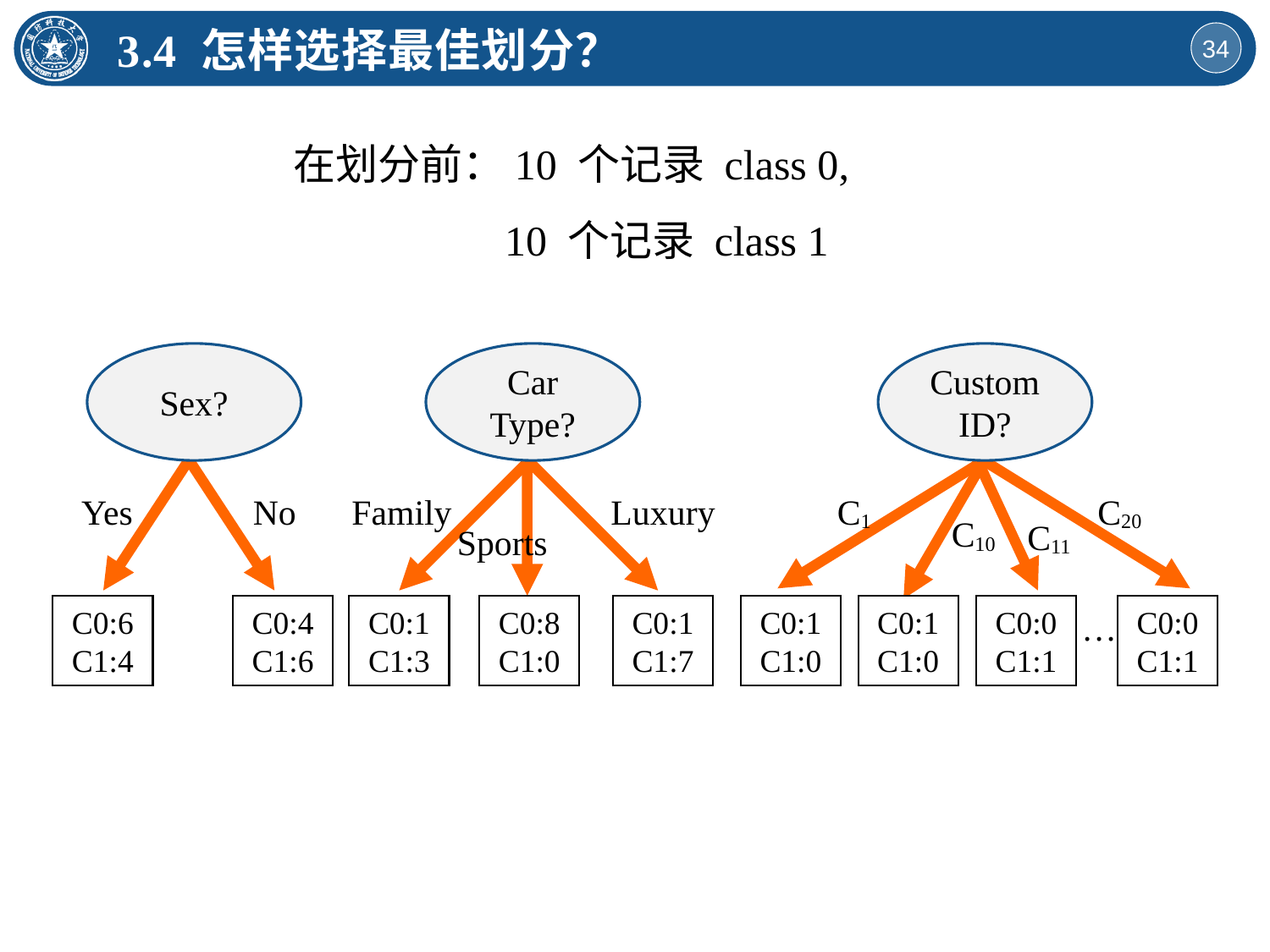

3.4 怎样选择最佳划分？
在划分前：10 个记录 class 0,
	        10 个记录 class 1
Sex?

Yes
No
C0:6
C1:4
C0:4
C1:6
Car Type?

Family
Luxury
Sports
C0:1
C1:3
C0:8
C1:0
C0:1
C1:7
Custom ID?

C1
C20
C10
C11
…
C0:1
C1:0
C0:1
C1:0
C0:0
C1:1
C0:0
C1:1